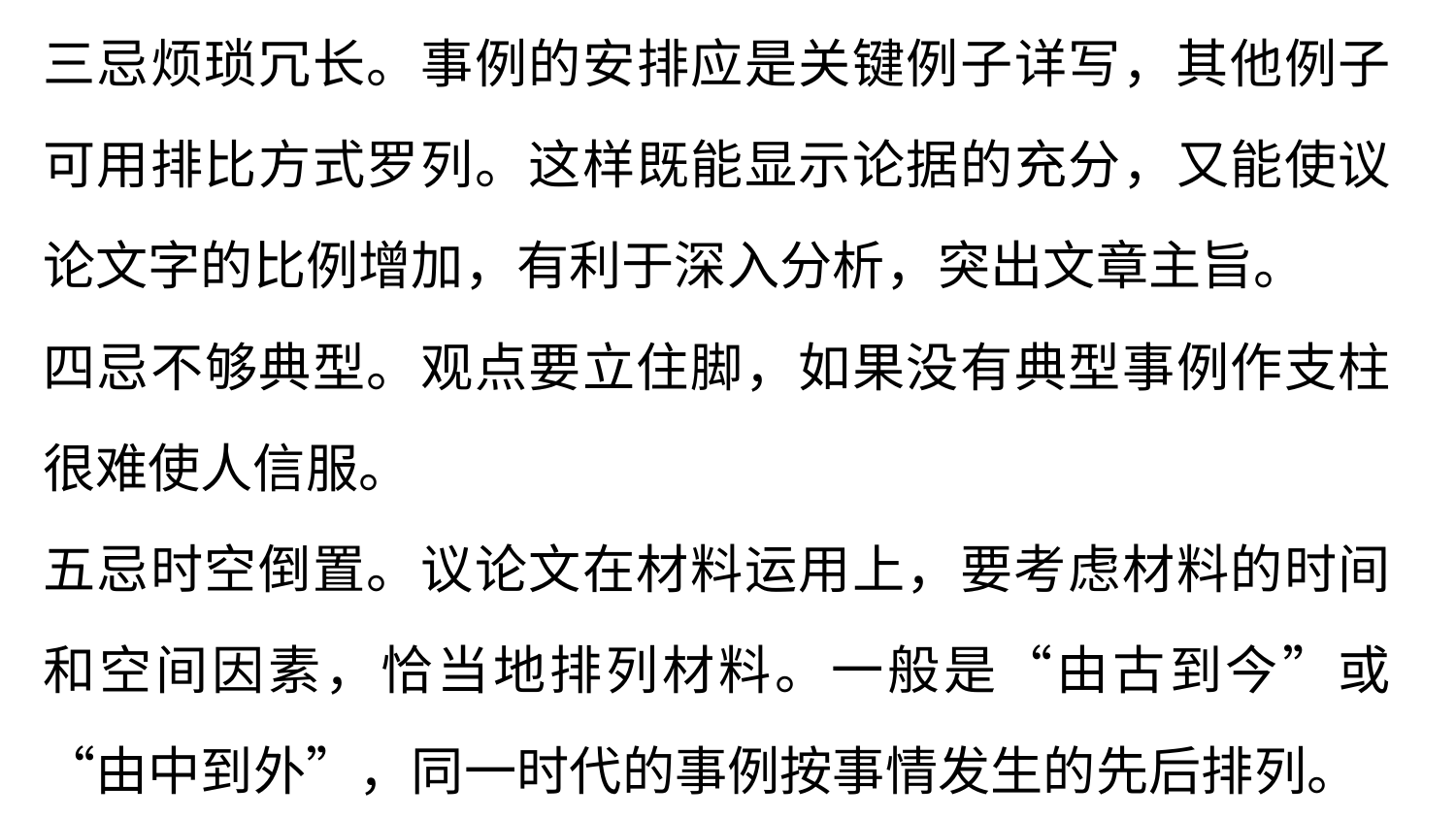

三忌烦琐冗长。事例的安排应是关键例子详写，其他例子可用排比方式罗列。这样既能显示论据的充分，又能使议论文字的比例增加，有利于深入分析，突出文章主旨。
四忌不够典型。观点要立住脚，如果没有典型事例作支柱很难使人信服。
五忌时空倒置。议论文在材料运用上，要考虑材料的时间和空间因素，恰当地排列材料。一般是“由古到今”或“由中到外”，同一时代的事例按事情发生的先后排列。